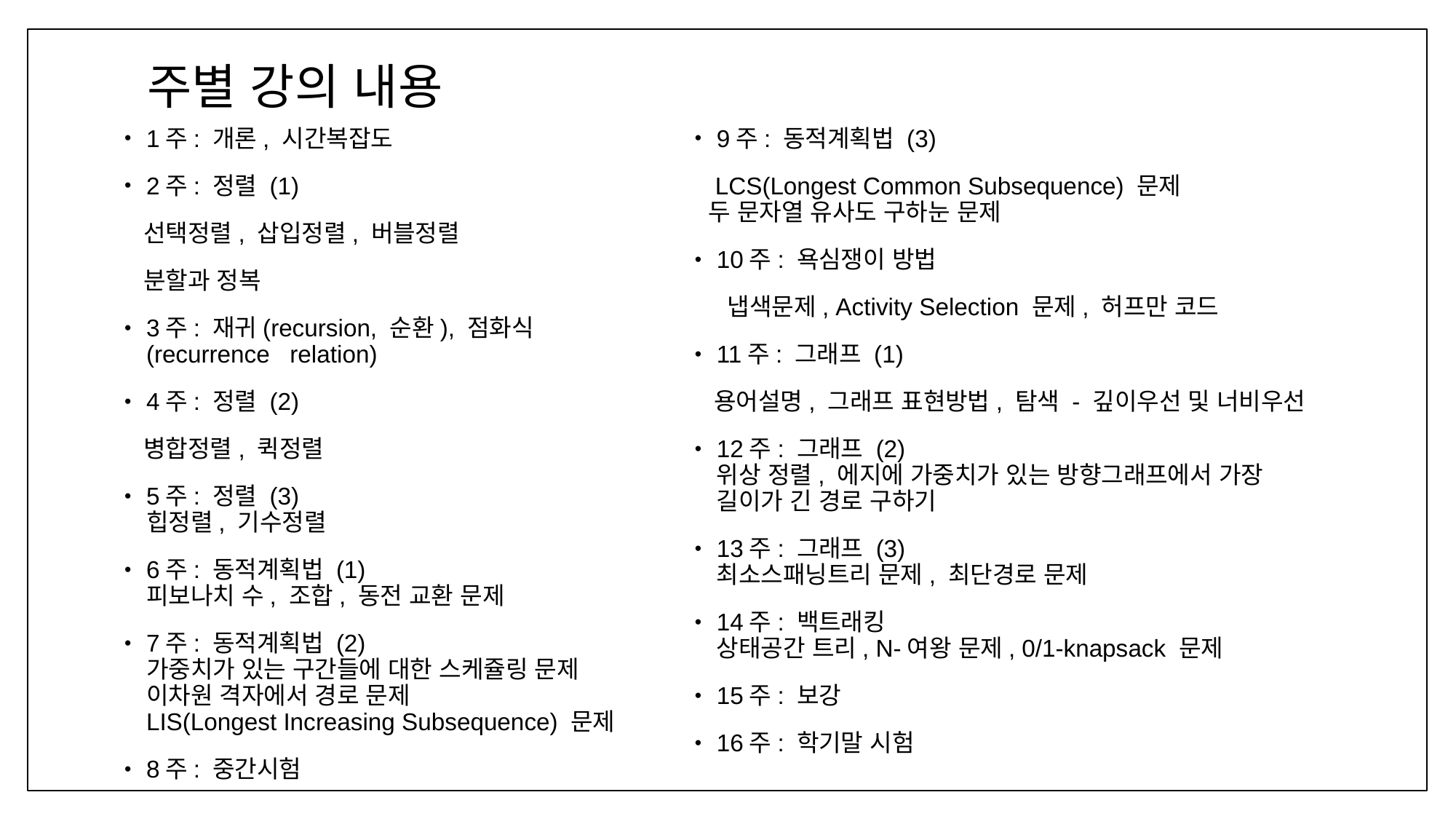

# 주별 강의 내용
1주: 개론, 시간복잡도
2주: 정렬 (1)
  선택정렬, 삽입정렬, 버블정렬
  분할과 정복
3주: 재귀(recursion, 순환), 점화식(recurrence   relation)
4주: 정렬 (2)
  병합정렬, 퀵정렬
5주: 정렬 (3)
힙정렬, 기수정렬
6주: 동적계획법 (1)
피보나치 수, 조합, 동전 교환 문제
7주: 동적계획법 (2)
가중치가 있는 구간들에 대한 스케쥴링 문제
이차원 격자에서 경로 문제
LIS(Longest Increasing Subsequence) 문제
8주: 중간시험

9주: 동적계획법 (3)
   LCS(Longest Common Subsequence) 문제
  두 문자열 유사도 구하눈 문제
10주: 욕심쟁이 방법
    냅색문제, Activity Selection 문제, 허프만 코드
11주: 그래프 (1)
  용어설명, 그래프 표현방법, 탐색 - 깊이우선 및 너비우선
12주: 그래프 (2)
위상 정렬, 에지에 가중치가 있는 방향그래프에서 가장 길이가 긴 경로 구하기
13주: 그래프 (3)
최소스패닝트리 문제, 최단경로 문제
14주: 백트래킹
상태공간 트리, N-여왕 문제, 0/1-knapsack 문제
15주: 보강
16주: 학기말 시험